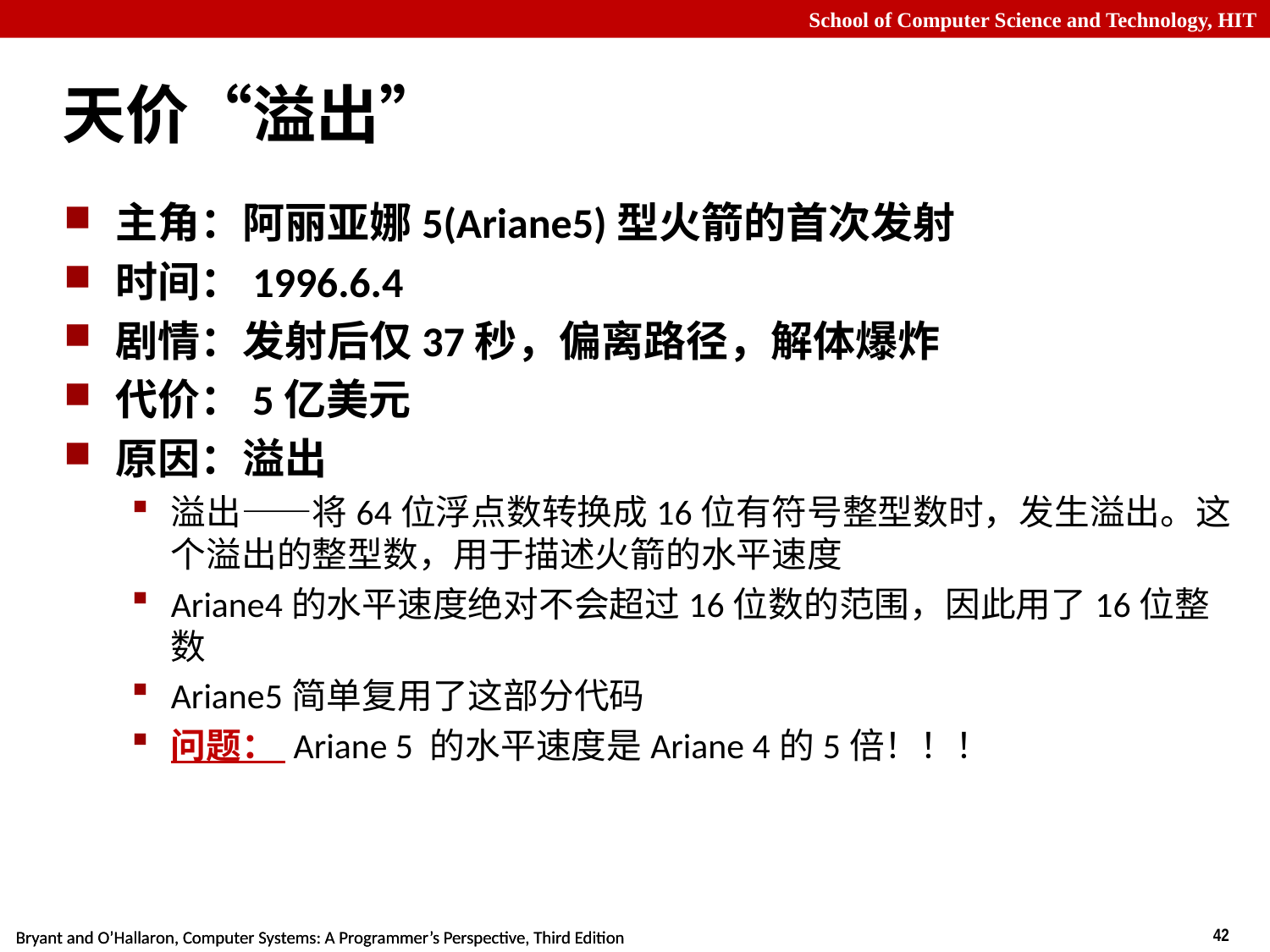

# 天价“溢出”
主角：阿丽亚娜5(Ariane5)型火箭的首次发射
时间：1996.6.4
剧情：发射后仅37秒，偏离路径，解体爆炸
代价：5亿美元
原因：溢出
溢出——将64位浮点数转换成16位有符号整型数时，发生溢出。这个溢出的整型数，用于描述火箭的水平速度
Ariane4的水平速度绝对不会超过16位数的范围，因此用了16位整数
Ariane5简单复用了这部分代码
问题： Ariane 5 的水平速度是Ariane 4的5倍！！！